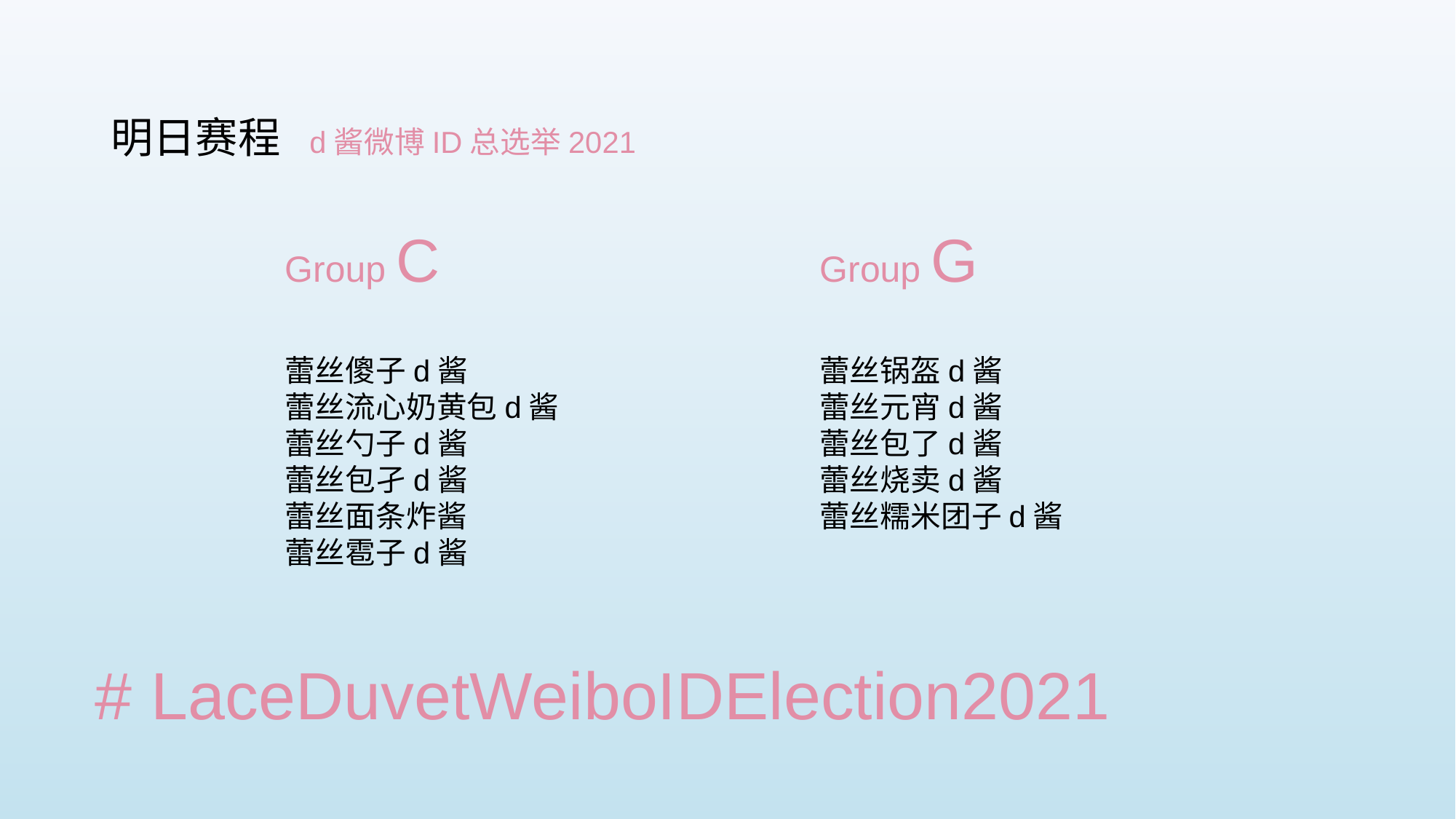

明日赛程  d酱微博ID总选举2021
Group C
Group G
蕾丝傻子d酱
蕾丝流心奶黄包d酱
蕾丝勺子d酱
蕾丝包孑d酱
蕾丝面条炸酱
蕾丝雹子d酱
蕾丝锅盔d酱
蕾丝元宵d酱
蕾丝包了d酱
蕾丝烧卖d酱
蕾丝糯米团子d酱
# # LaceDuvetWeiboIDElection2021